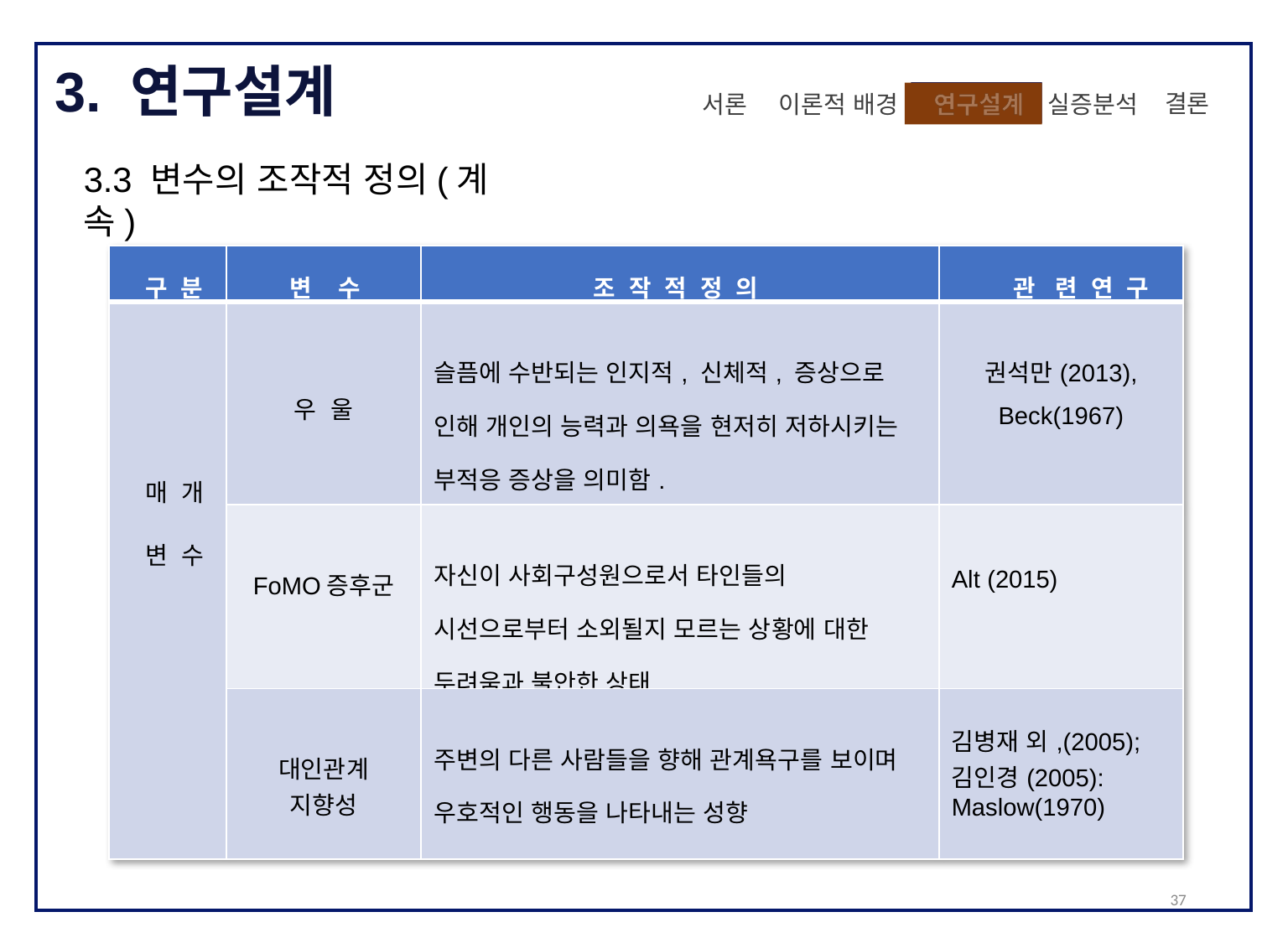

3. 연구설계

 결론
실증분석
이론적 배경
 연구설계
 연구설계
서론
3.3 변수의 조작적 정의(계속)

| 구 분 | 변 수 | 조 작 적 정 의 | 관 련 연 구 |
| --- | --- | --- | --- |
| 매 개 변 수 | 우 울 | 슬픔에 수반되는 인지적, 신체적, 증상으로 인해 개인의 능력과 의욕을 현저히 저하시키는 부적응 증상을 의미함. | 권석만(2013), Beck(1967) |
|  | FoMO증후군 | 자신이 사회구성원으로서 타인들의 시선으로부터 소외될지 모르는 상황에 대한 두려움과 불안한 상태 | Alt (2015) |
|  | 대인관계 지향성 | 주변의 다른 사람들을 향해 관계욕구를 보이며 우호적인 행동을 나타내는 성향 | 김병재 외,(2005); 김인경(2005): Maslow(1970) |

37